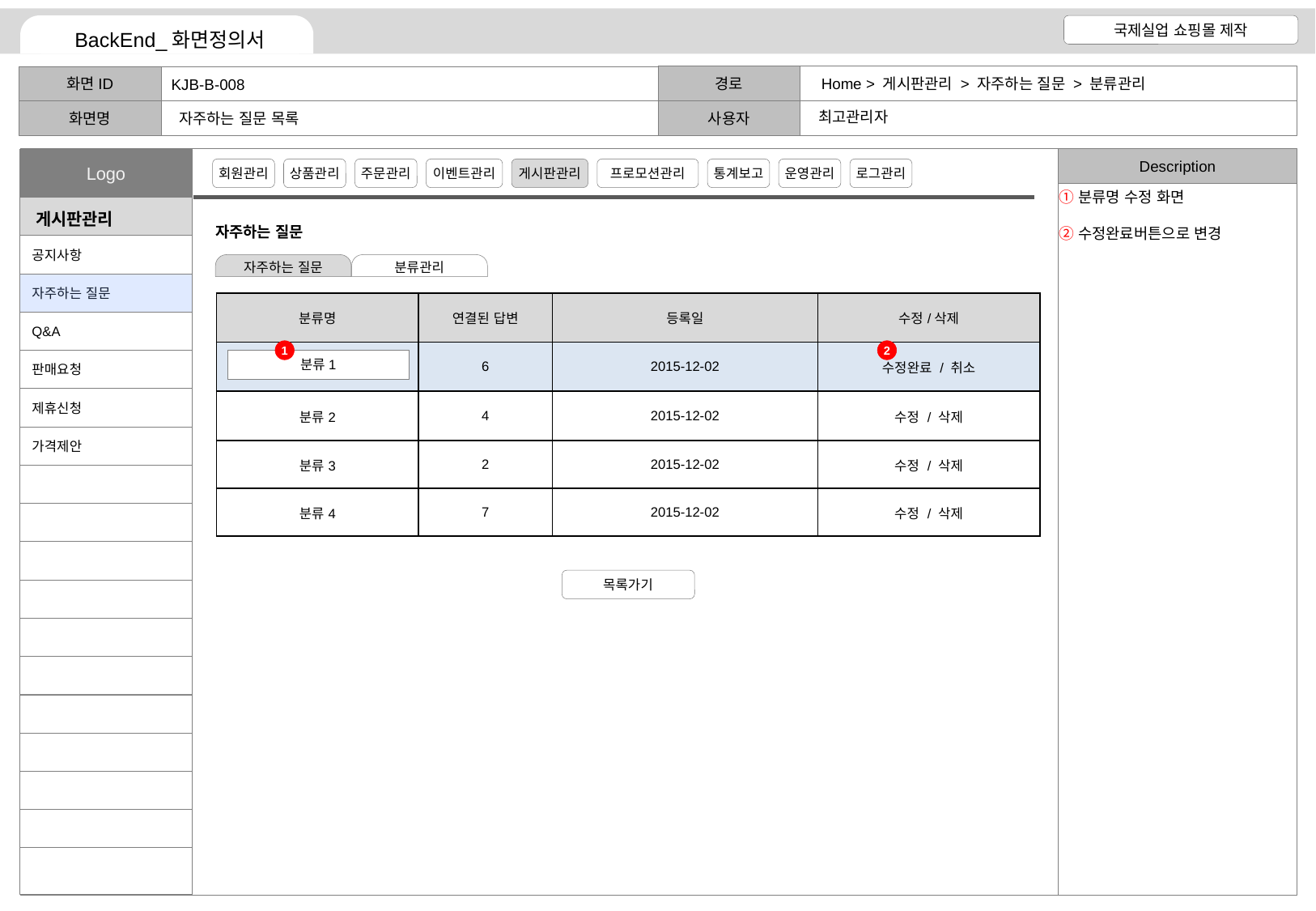

Home > 게시판관리 > 자주하는 질문 > 분류관리
KJB-B-008
최고관리자
자주하는 질문 목록
분류명 수정 화면

수정완료버튼으로 변경
자주하는 질문
자주하는 질문
분류관리

| 분류명 | 연결된 답변 | 등록일 | 수정/삭제 |
| --- | --- | --- | --- |
|  | 6 | 2015-12-02 | 수정완료 / 취소 |
| 분류2 | 4 | 2015-12-02 | 수정 / 삭제 |
| 분류3 | 2 | 2015-12-02 | 수정 / 삭제 |
| 분류4 | 7 | 2015-12-02 | 수정 / 삭제 |
1
2
분류1
목록가기